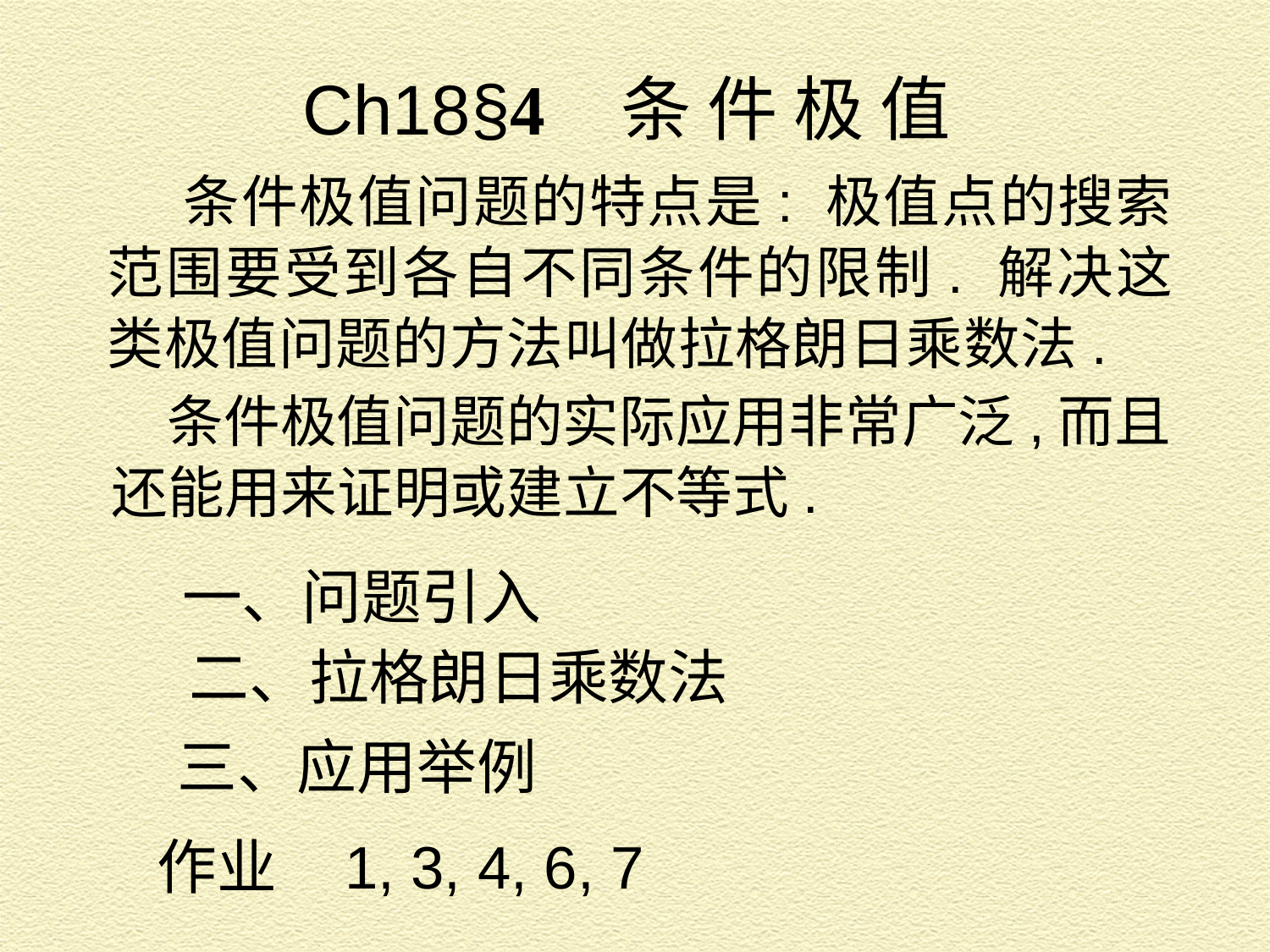

Ch18§4   条 件 极 值
     条件极值问题的特点是: 极值点的搜索范围要受到各自不同条件的限制. 解决这类极值问题的方法叫做拉格朗日乘数法.
    条件极值问题的实际应用非常广泛,而且还能用来证明或建立不等式.
一、问题引入
二、拉格朗日乘数法
三、应用举例
作业    1, 3, 4, 6, 7